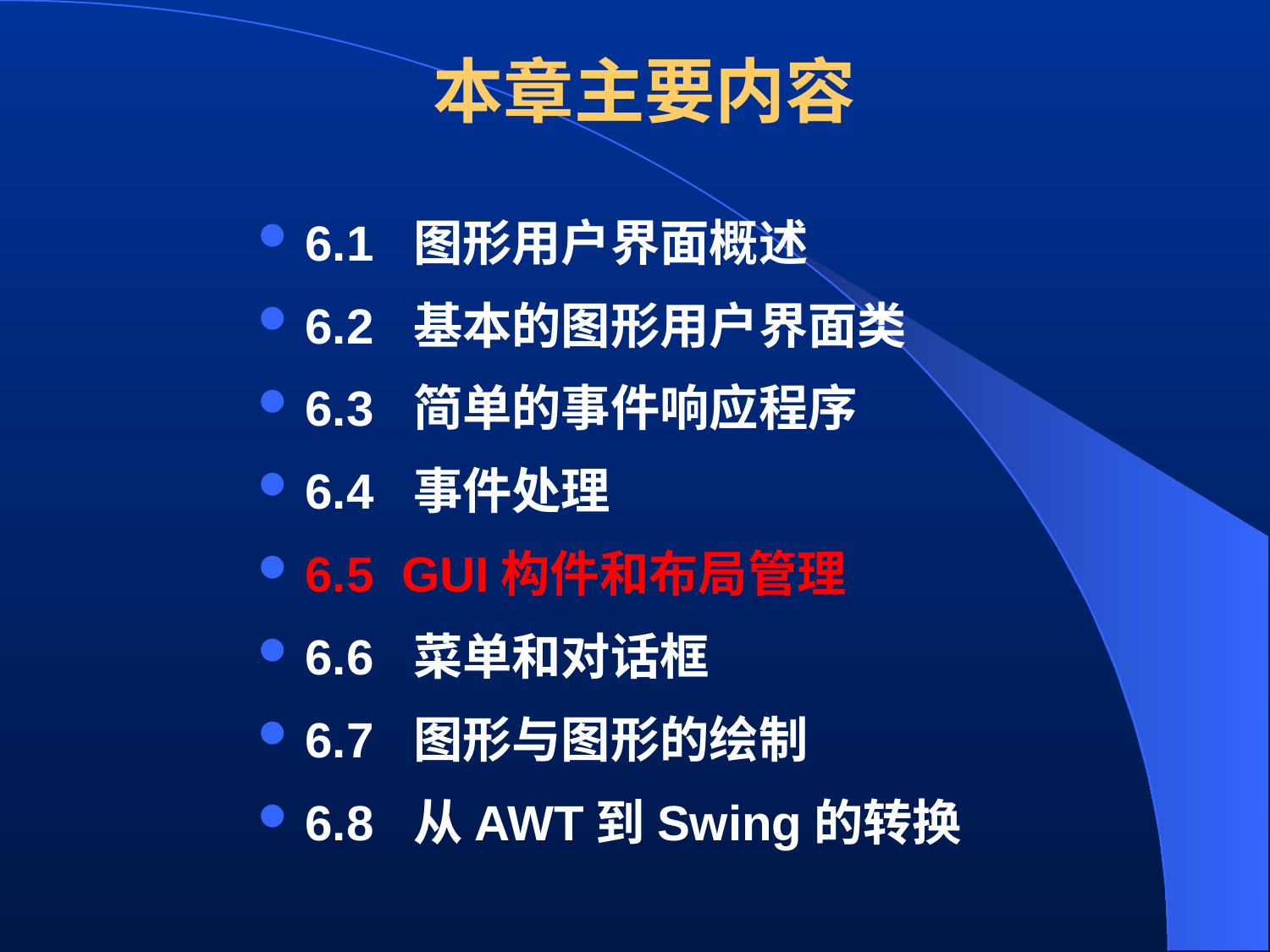

# 本章主要内容
6.1  图形用户界面概述
6.2  基本的图形用户界面类
6.3  简单的事件响应程序
6.4  事件处理
6.5  GUI构件和布局管理
6.6  菜单和对话框
6.7  图形与图形的绘制
6.8  从AWT到Swing的转换